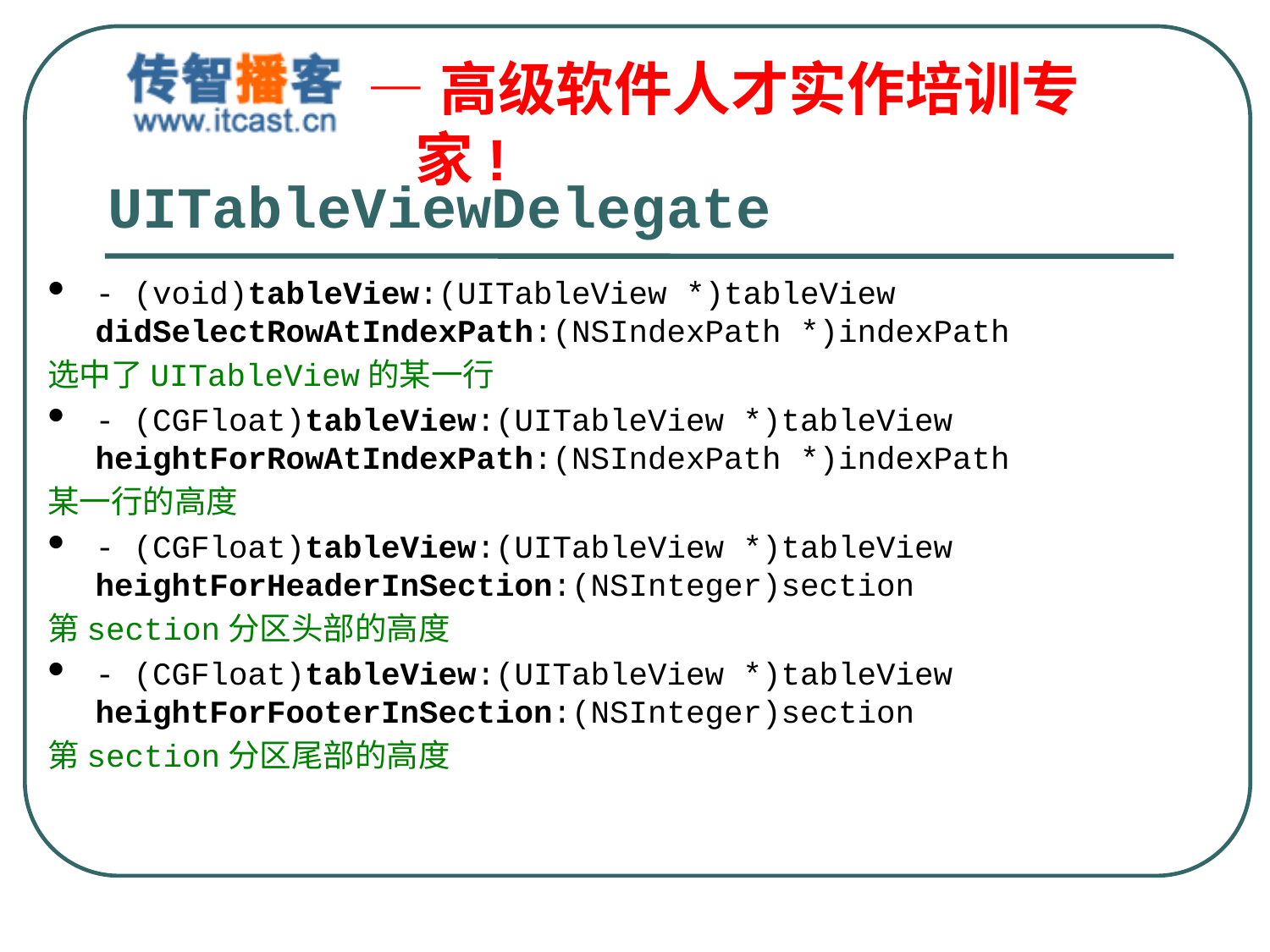

# UITableViewDelegate
- (void)tableView:(UITableView *)tableView didSelectRowAtIndexPath:(NSIndexPath *)indexPath
选中了UITableView的某一行
- (CGFloat)tableView:(UITableView *)tableView heightForRowAtIndexPath:(NSIndexPath *)indexPath
某一行的高度
- (CGFloat)tableView:(UITableView *)tableView heightForHeaderInSection:(NSInteger)section
第section分区头部的高度
- (CGFloat)tableView:(UITableView *)tableView heightForFooterInSection:(NSInteger)section
第section分区尾部的高度